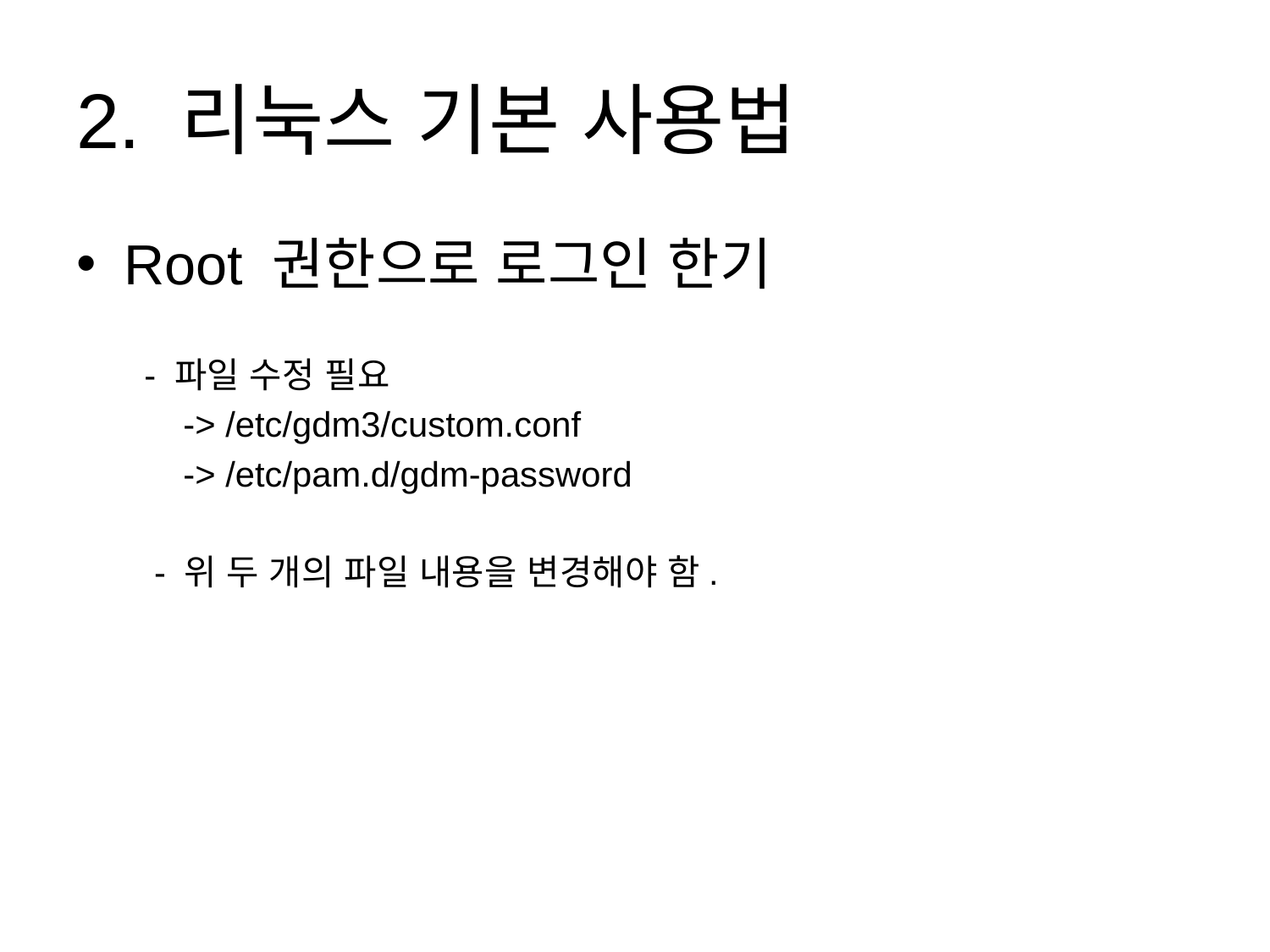

# 2. 리눅스 기본 사용법
Root 권한으로 로그인 한기

       - 파일 수정 필요
           -> /etc/gdm3/custom.conf
           -> /etc/pam.d/gdm-password

        - 위 두 개의 파일 내용을 변경해야 함.